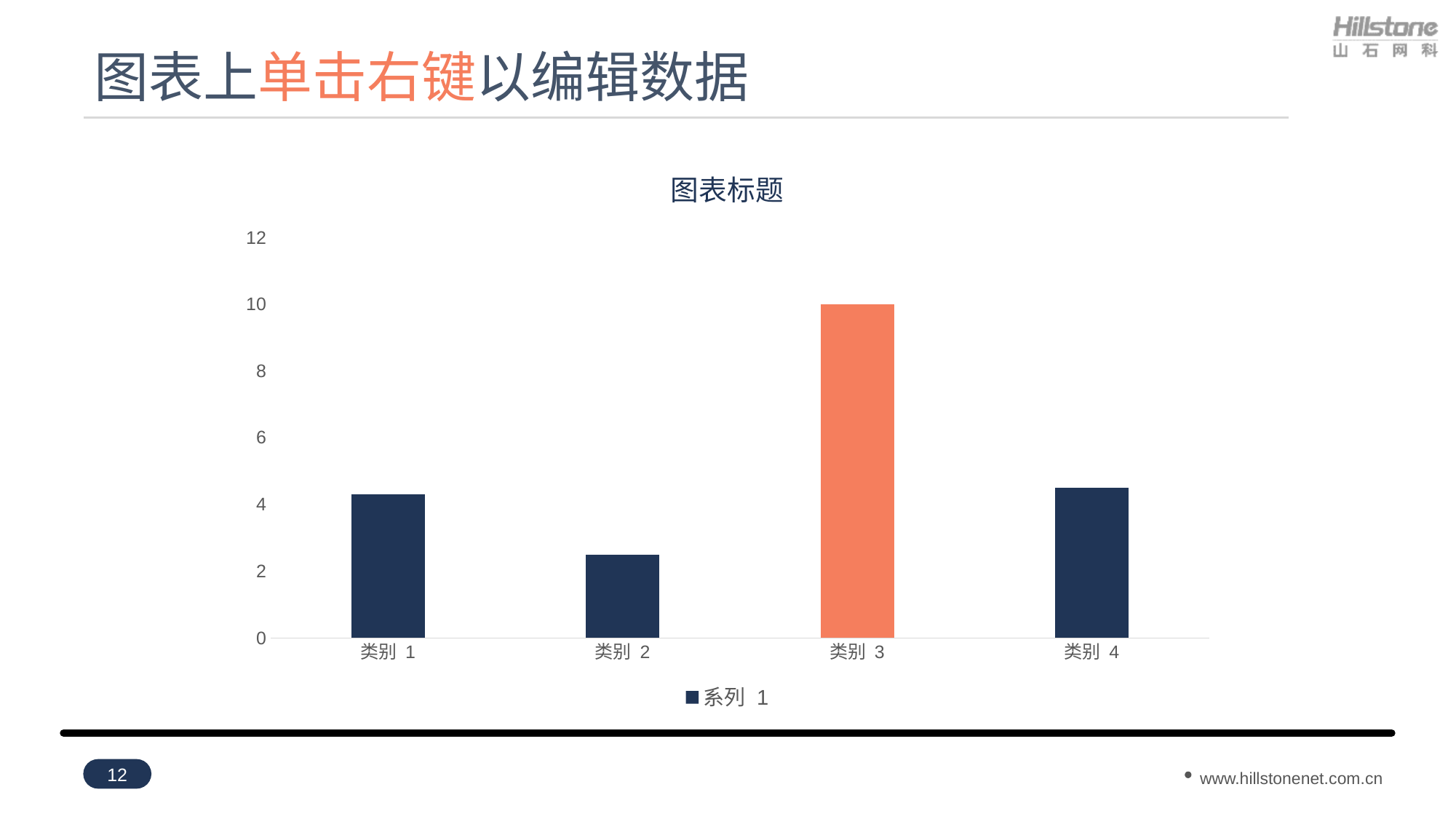

# 图表上单击右键以编辑数据

### Chart: 图表标题

| Category | 系列 1 |
|---|---|
| 类别 1 | 4.3 |
| 类别 2 | 2.5 |
| 类别 3 | 10.0 |
| 类别 4 | 4.5 |
12